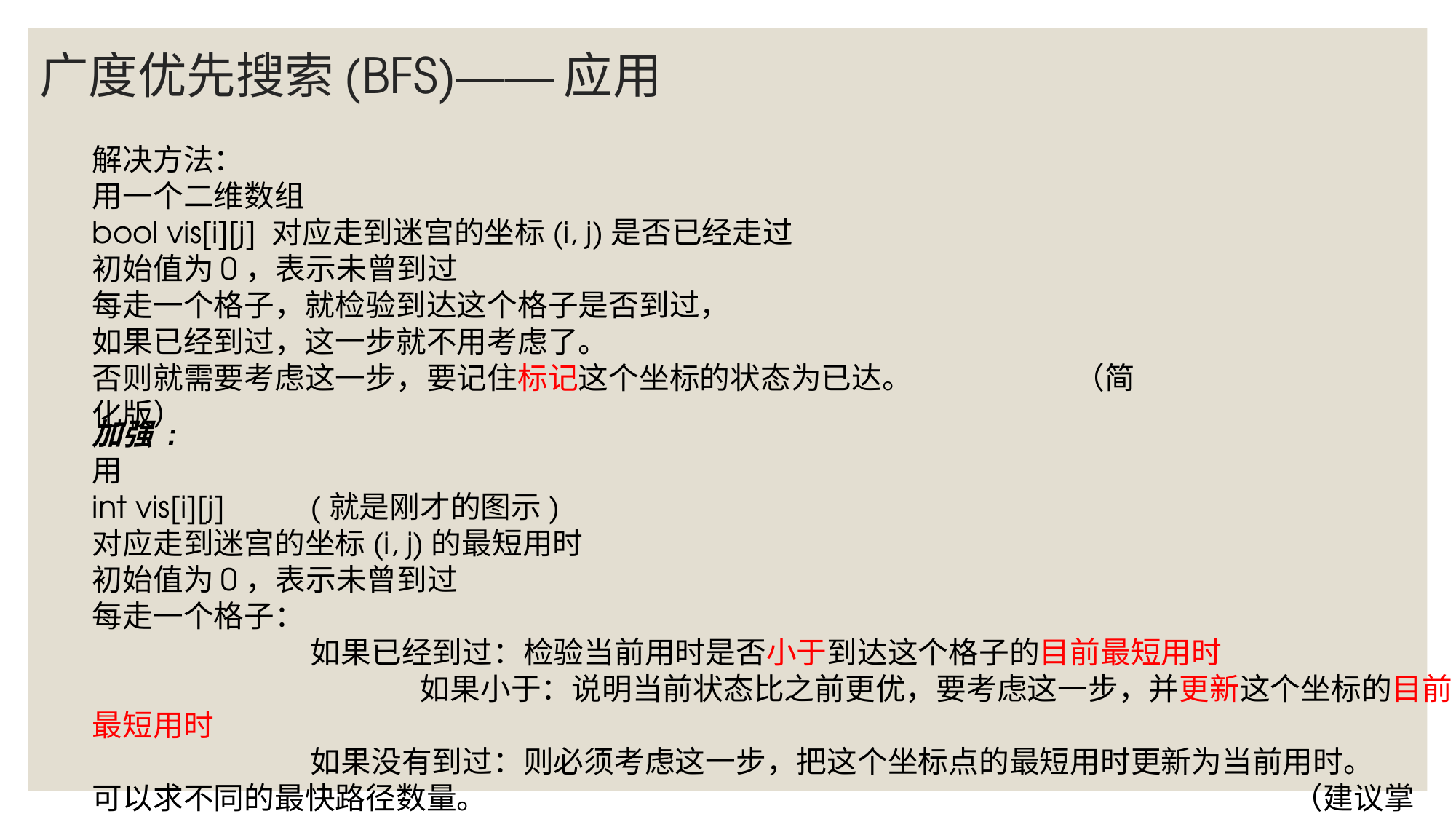

广度优先搜索(BFS)——应用
解决方法：
用一个二维数组
bool vis[i][j] 对应走到迷宫的坐标(i, j)是否已经走过
初始值为0，表示未曾到过
每走一个格子，就检验到达这个格子是否到过，
如果已经到过，这一步就不用考虑了。
否则就需要考虑这一步，要记住标记这个坐标的状态为已达。		（简化版）

加强 :
用
int vis[i][j]	(就是刚才的图示)
对应走到迷宫的坐标(i, j)的最短用时
初始值为0，表示未曾到过
每走一个格子：
		如果已经到过：检验当前用时是否小于到达这个格子的目前最短用时
			如果小于：说明当前状态比之前更优，要考虑这一步，并更新这个坐标的目前最短用时
		如果没有到过：则必须考虑这一步，把这个坐标点的最短用时更新为当前用时。
可以求不同的最快路径数量。								（建议掌握）